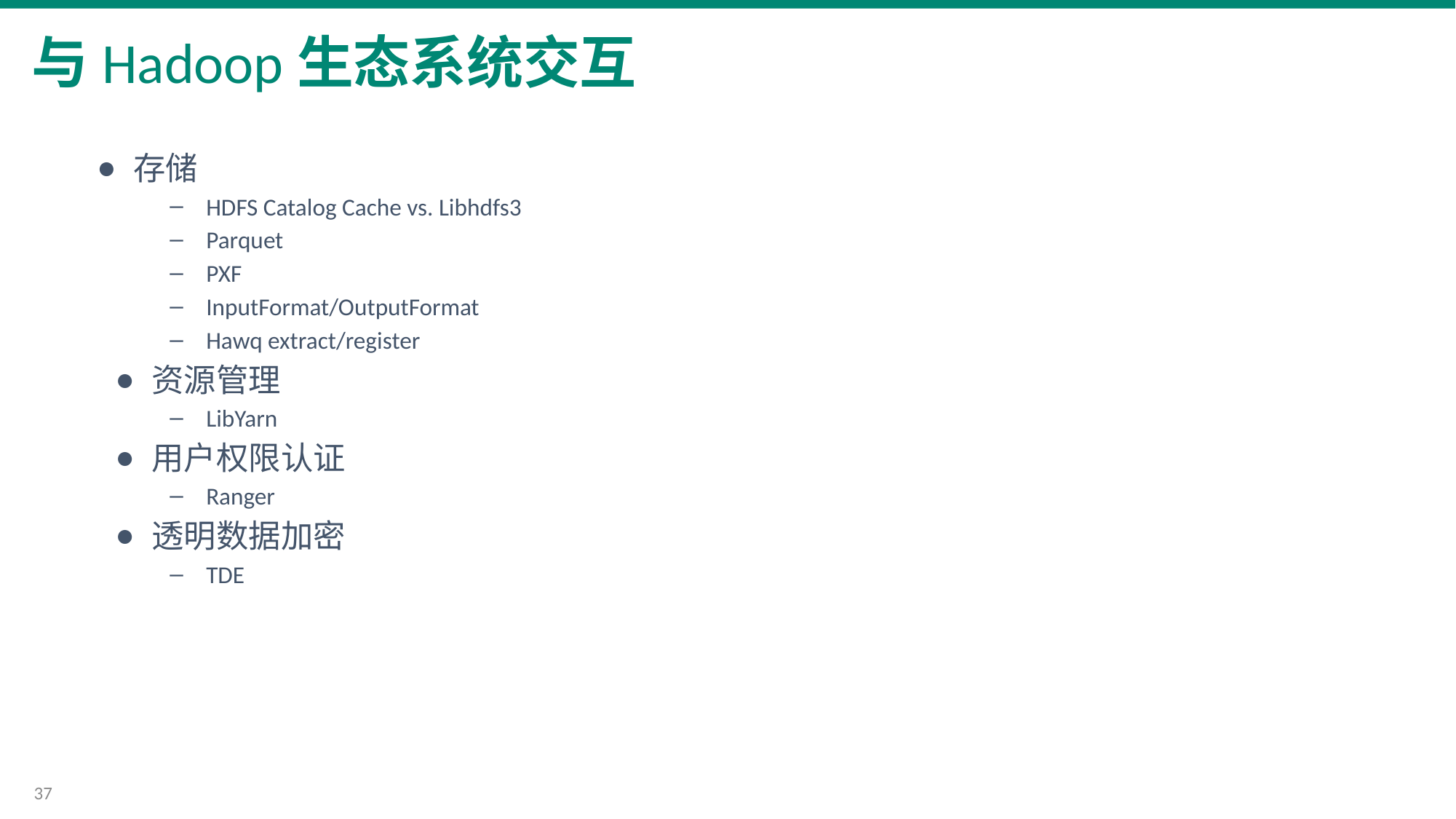

# 与Hadoop生态系统交互
存储
HDFS Catalog Cache vs. Libhdfs3
Parquet
PXF
InputFormat/OutputFormat
Hawq extract/register
资源管理
LibYarn
用户权限认证
Ranger
透明数据加密
TDE

37